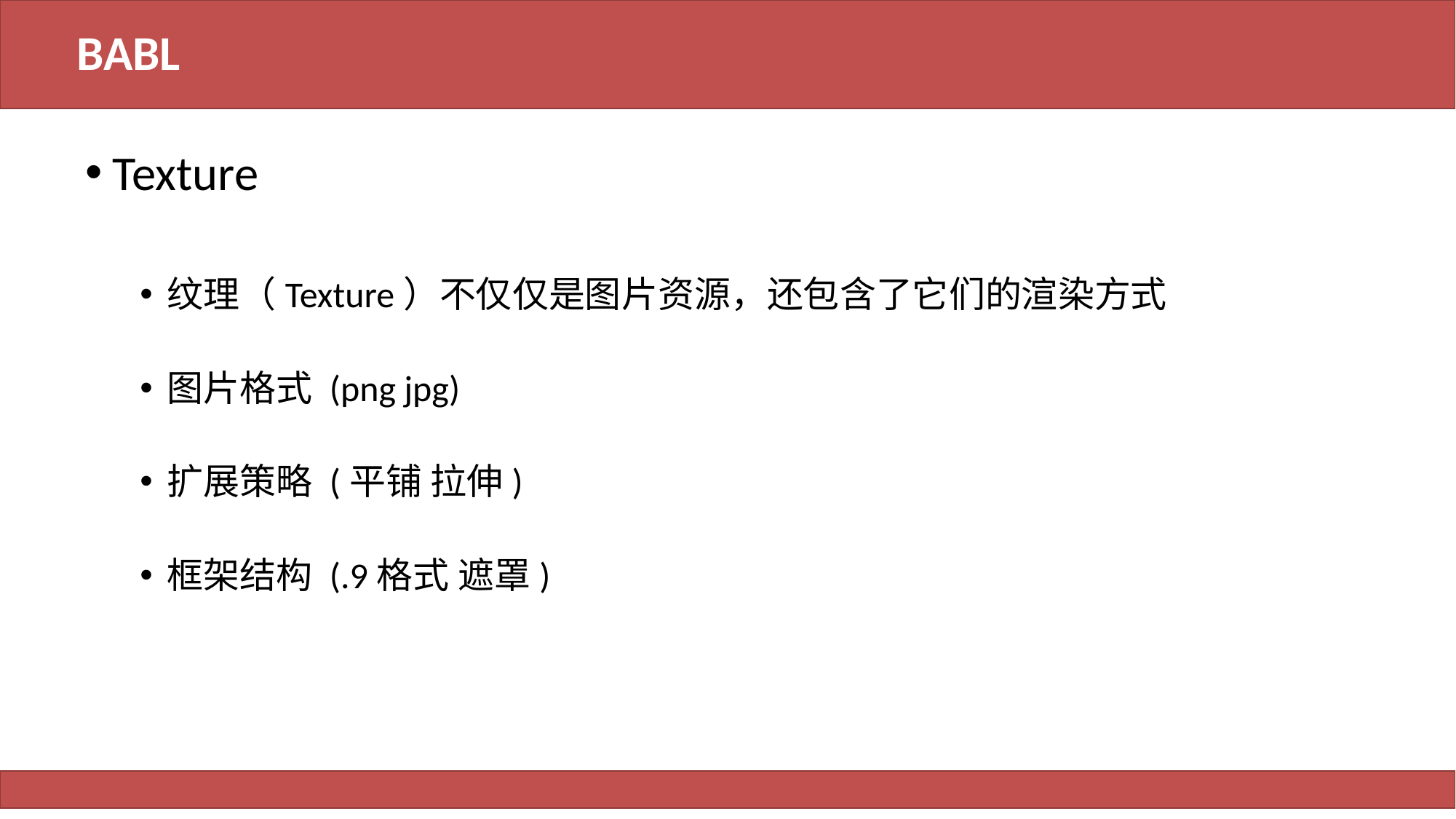

# BABL
Texture

纹理（Texture）不仅仅是图片资源，还包含了它们的渲染方式

图片格式 (png jpg)

扩展策略 (平铺 拉伸)

框架结构 (.9格式 遮罩)